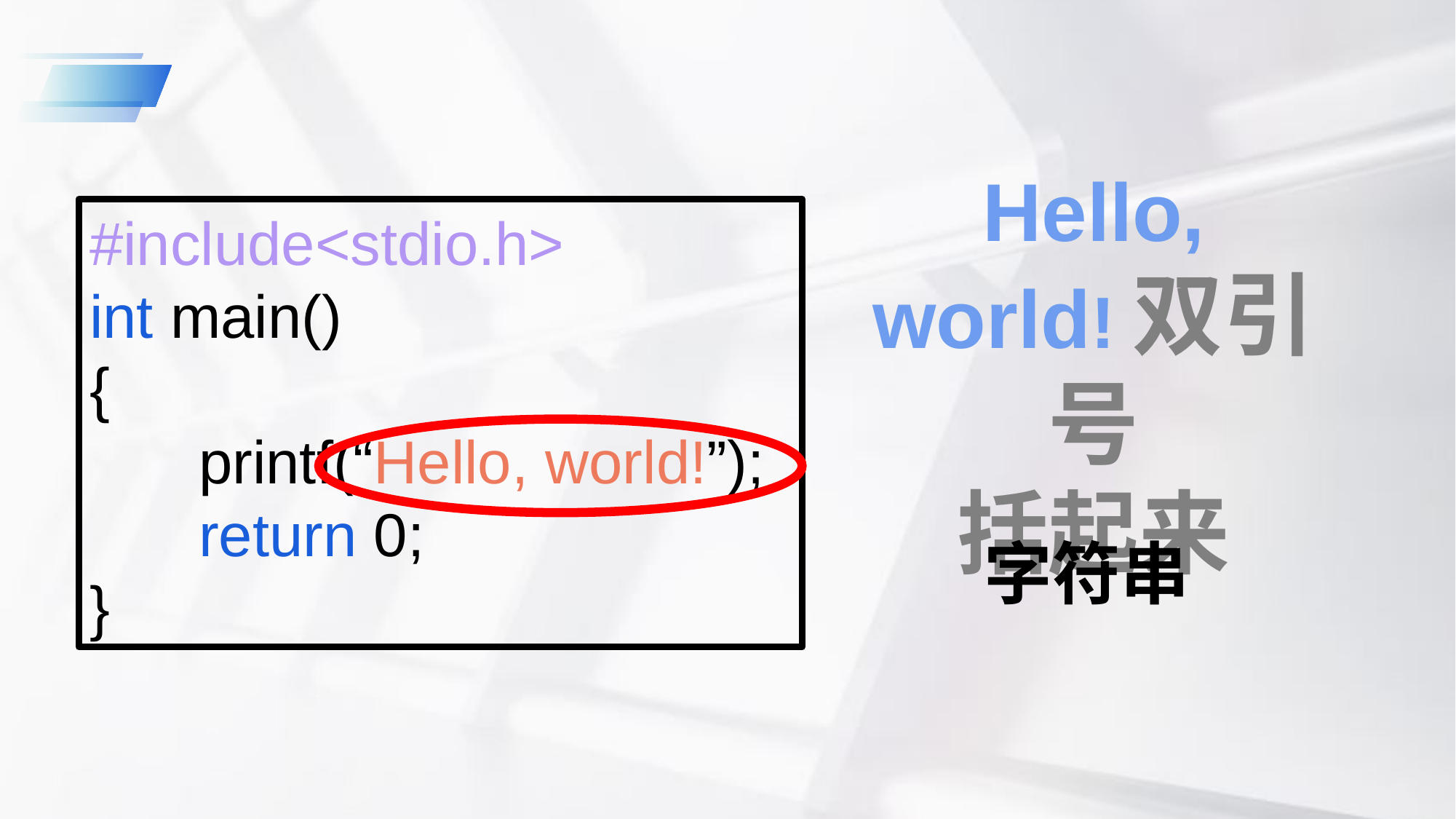

Hello, world!双引号
括起来
#include<stdio.h>
int main()
{
	printf(“Hello, world!”);
	return 0;
}

字符串